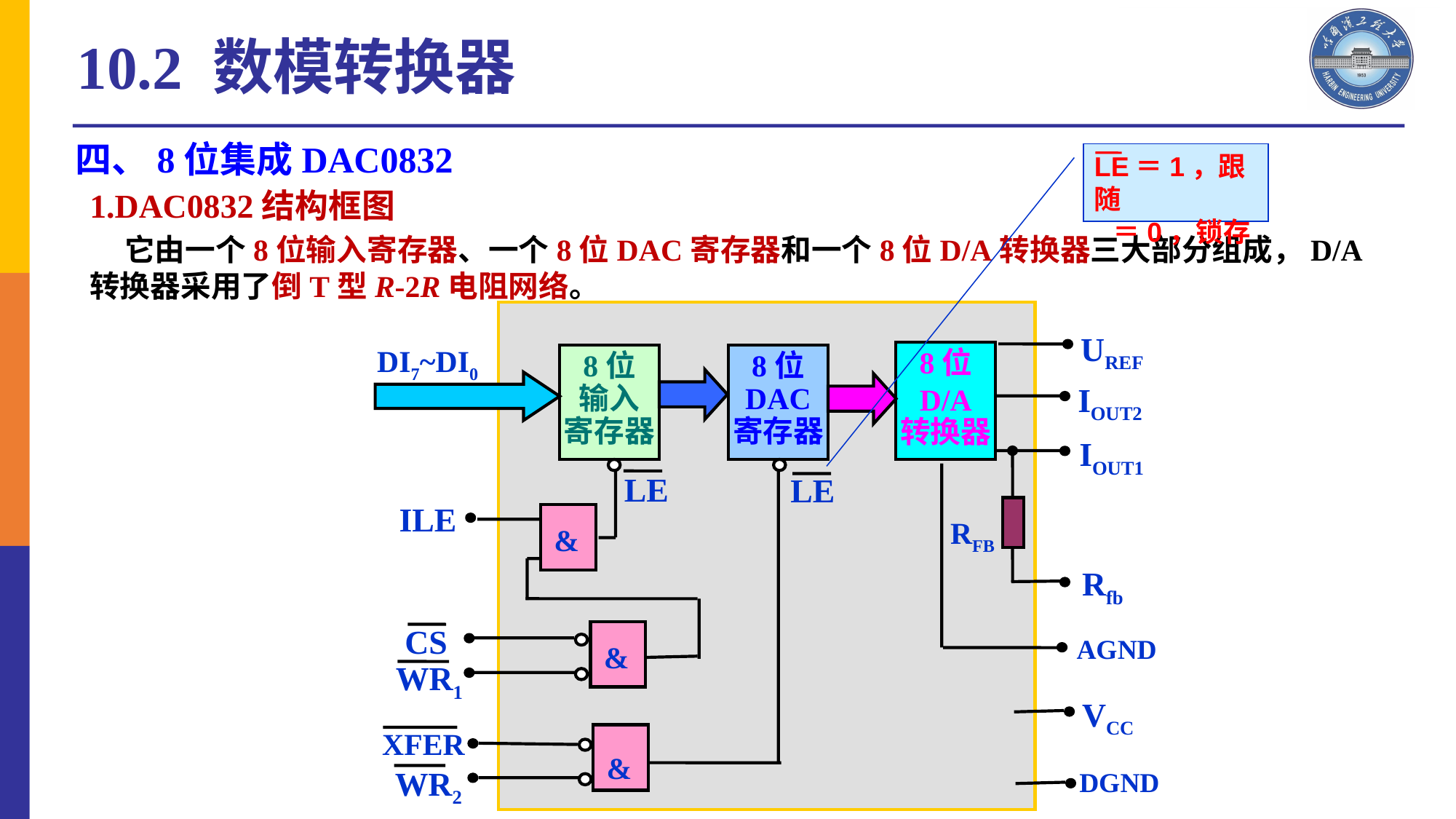

10.2 数模转换器
四、8位集成DAC0832
LE＝1，跟随
  ＝0，锁存

1.DAC0832结构框图
    它由一个8位输入寄存器、一个8位DAC寄存器和一个8位D/A转换器三大部分组成，D/A转换器采用了倒T型R-2R电阻网络。

UREF

DI7~DI0
8位
D/A
转换器

8位
输入
寄存器
8位
DAC
寄存器

IOUT2

IOUT1

LE
LE

ILE
&

RFB

Rfb

&
CS

AGND

WR1

VCC

XFER

&

WR2

DGND